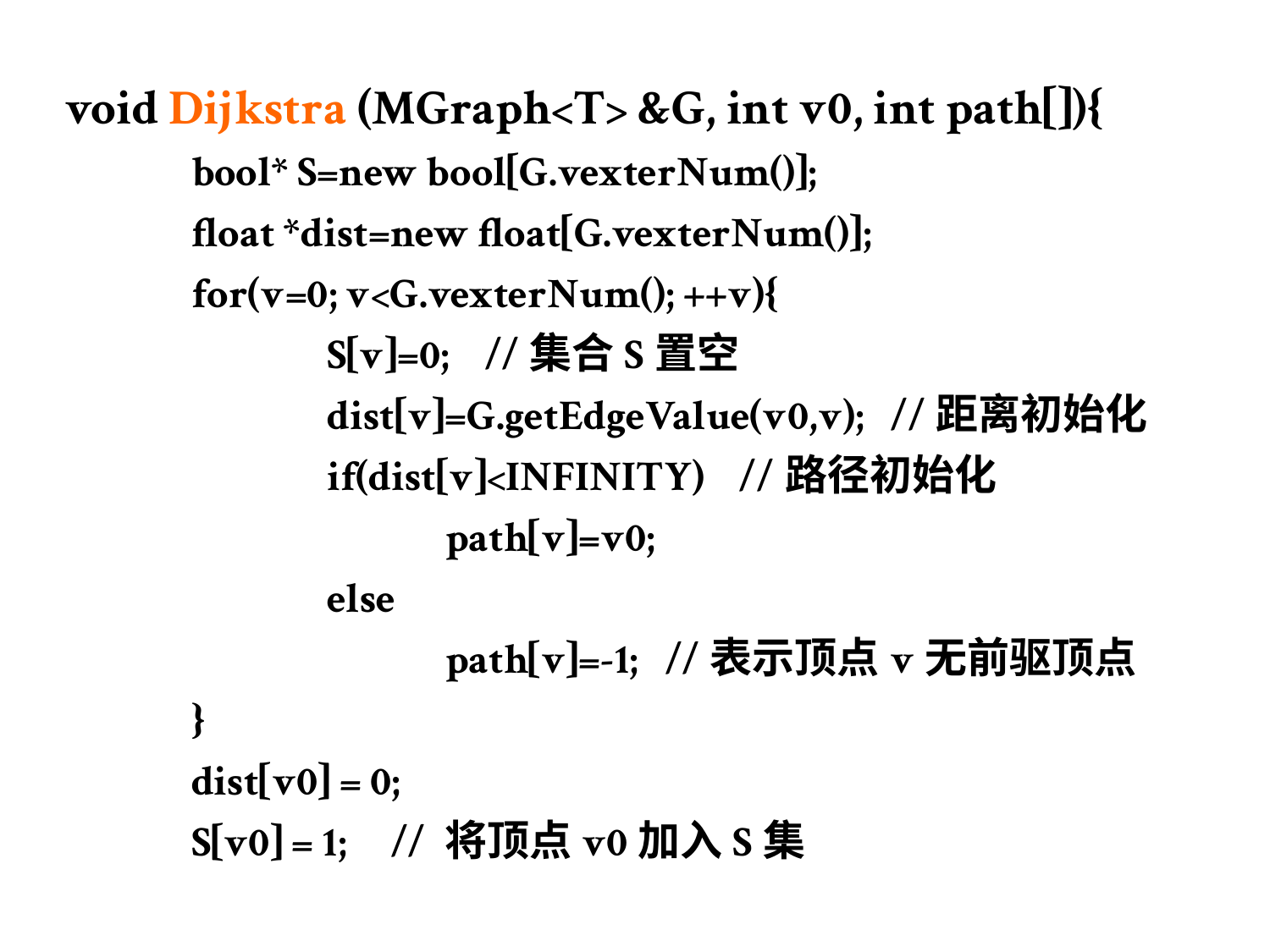

void Dijkstra (MGraph<T> &G, int v0, int path[]){
	bool* S=new bool[G.vexterNum()];
	float *dist=new float[G.vexterNum()];
	for(v=0; v<G.vexterNum(); ++v){
		 S[v]=0;    //集合S置空
		 dist[v]=G.getEdgeValue(v0,v);   //距离初始化
		 if(dist[v]<INFINITY)    //路径初始化
			path[v]=v0;
		 else
			path[v]=-1;   //表示顶点v无前驱顶点
	}
	dist[v0] = 0;
	S[v0] = 1;     // 将顶点v0加入S集